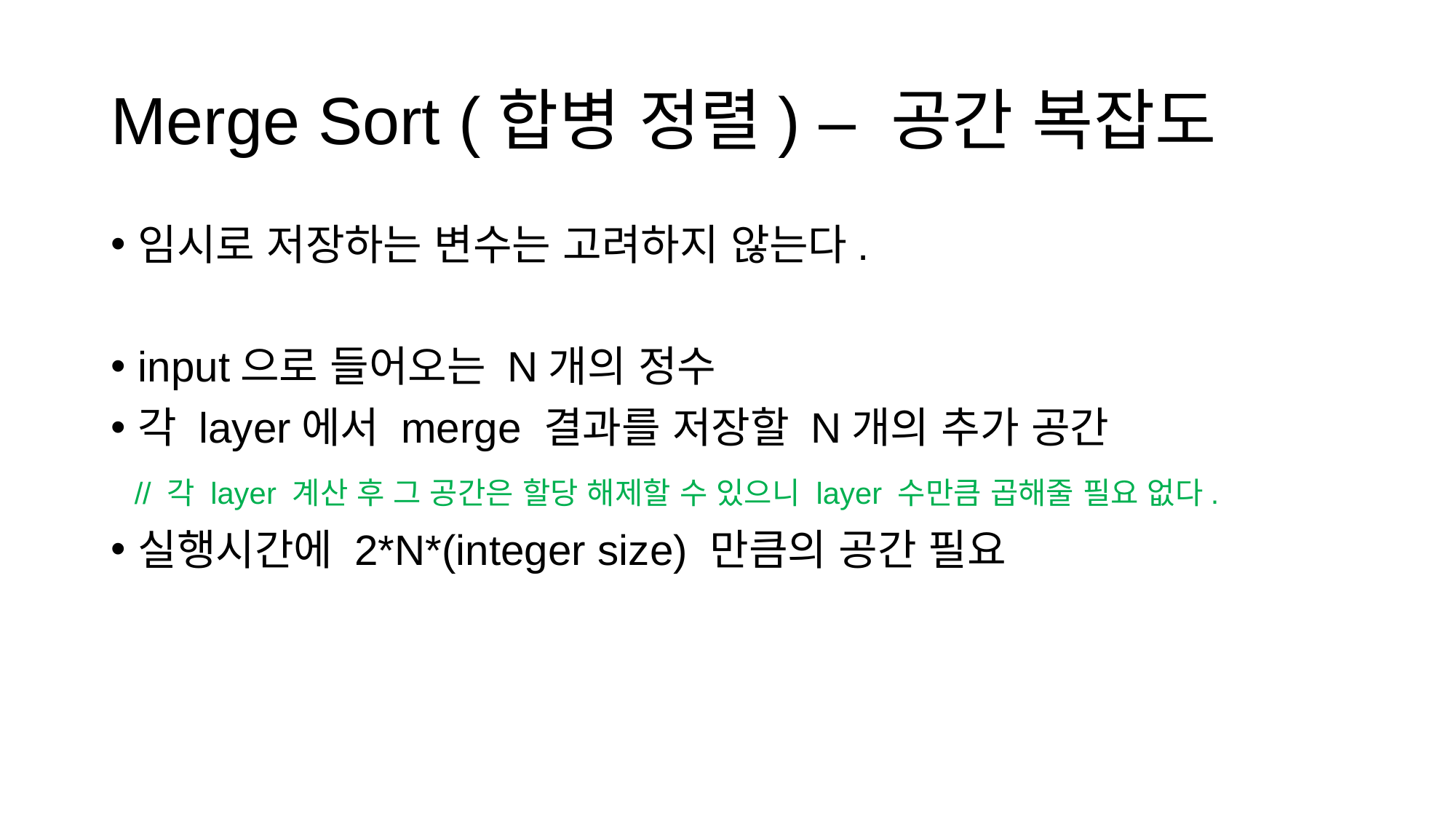

Merge Sort (합병 정렬) – 공간 복잡도
임시로 저장하는 변수는 고려하지 않는다.

input으로 들어오는 N개의 정수
각 layer에서 merge 결과를 저장할 N개의 추가 공간
  // 각 layer 계산 후 그 공간은 할당 해제할 수 있으니 layer 수만큼 곱해줄 필요 없다.
실행시간에 2*N*(integer size) 만큼의 공간 필요